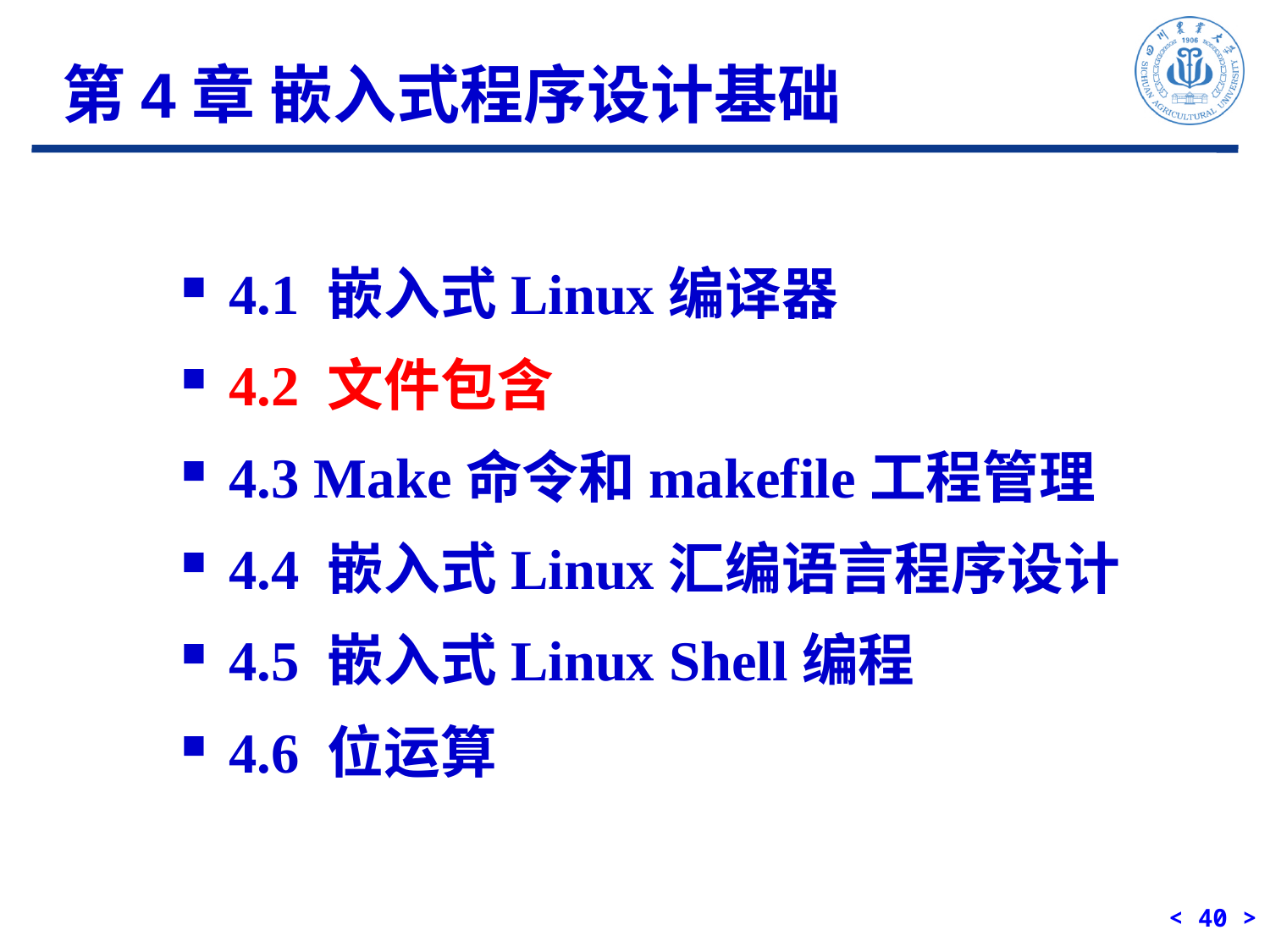

第4章 嵌入式程序设计基础
4.1 嵌入式Linux编译器
4.2 文件包含
4.3 Make命令和makefile工程管理
4.4 嵌入式Linux汇编语言程序设计
4.5 嵌入式Linux Shell编程
4.6 位运算